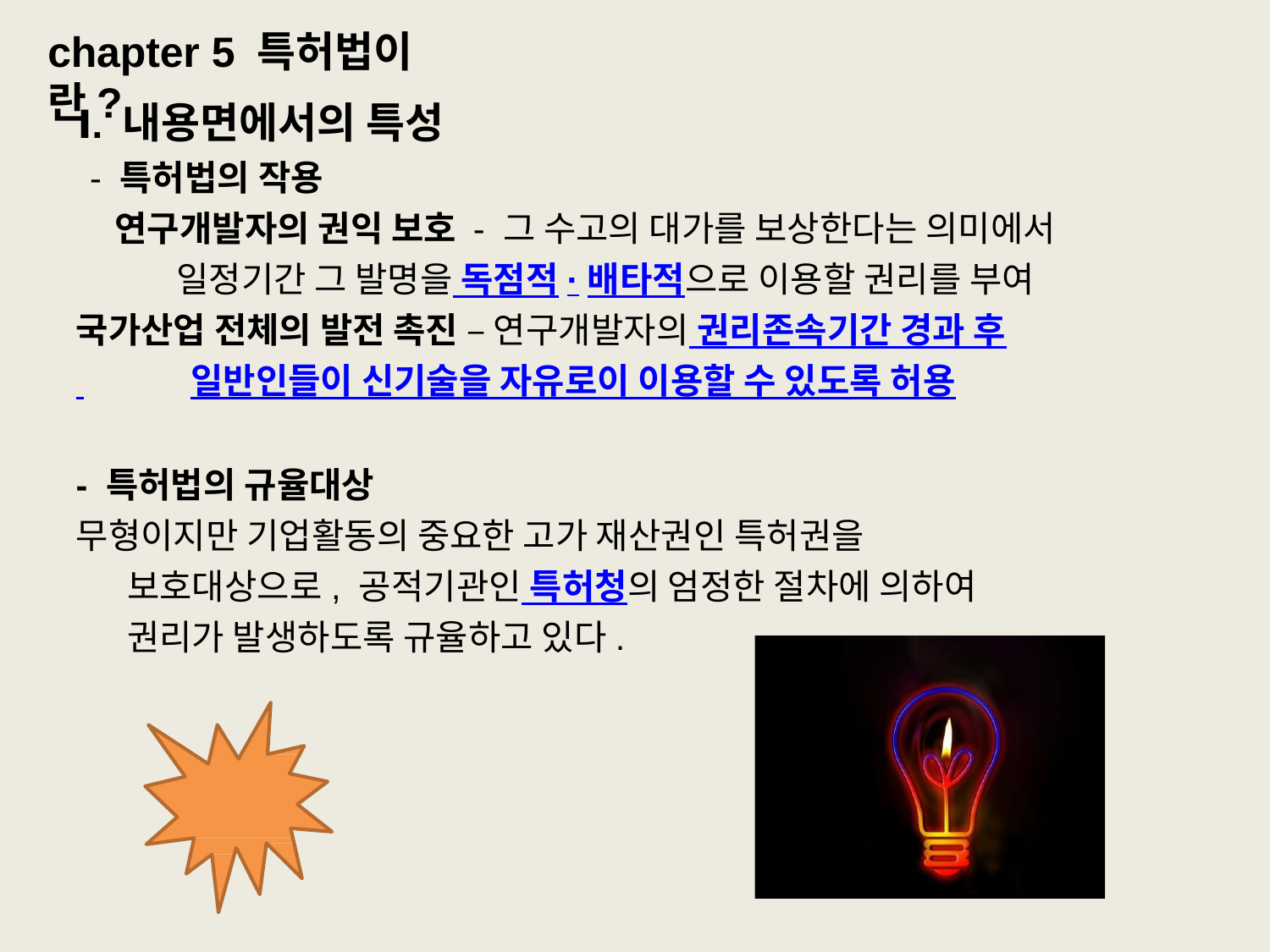

# chapter 5 특허법이란?
Ⅰ. 내용면에서의 특성
- 특허법의 작용
연구개발자의 권익 보호 - 그 수고의 대가를 보상한다는 의미에서  일정기간 그 발명을 독점적·배타적으로 이용할 권리를 부여
국가산업 전체의 발전 촉진 – 연구개발자의 권리존속기간 경과 후
 	일반인들이 신기술을 자유로이 이용할 수 있도록 허용

- 특허법의 규율대상
무형이지만 기업활동의 중요한 고가 재산권인 특허권을  보호대상으로, 공적기관인 특허청의 엄정한 절차에 의하여  권리가 발생하도록 규율하고 있다.